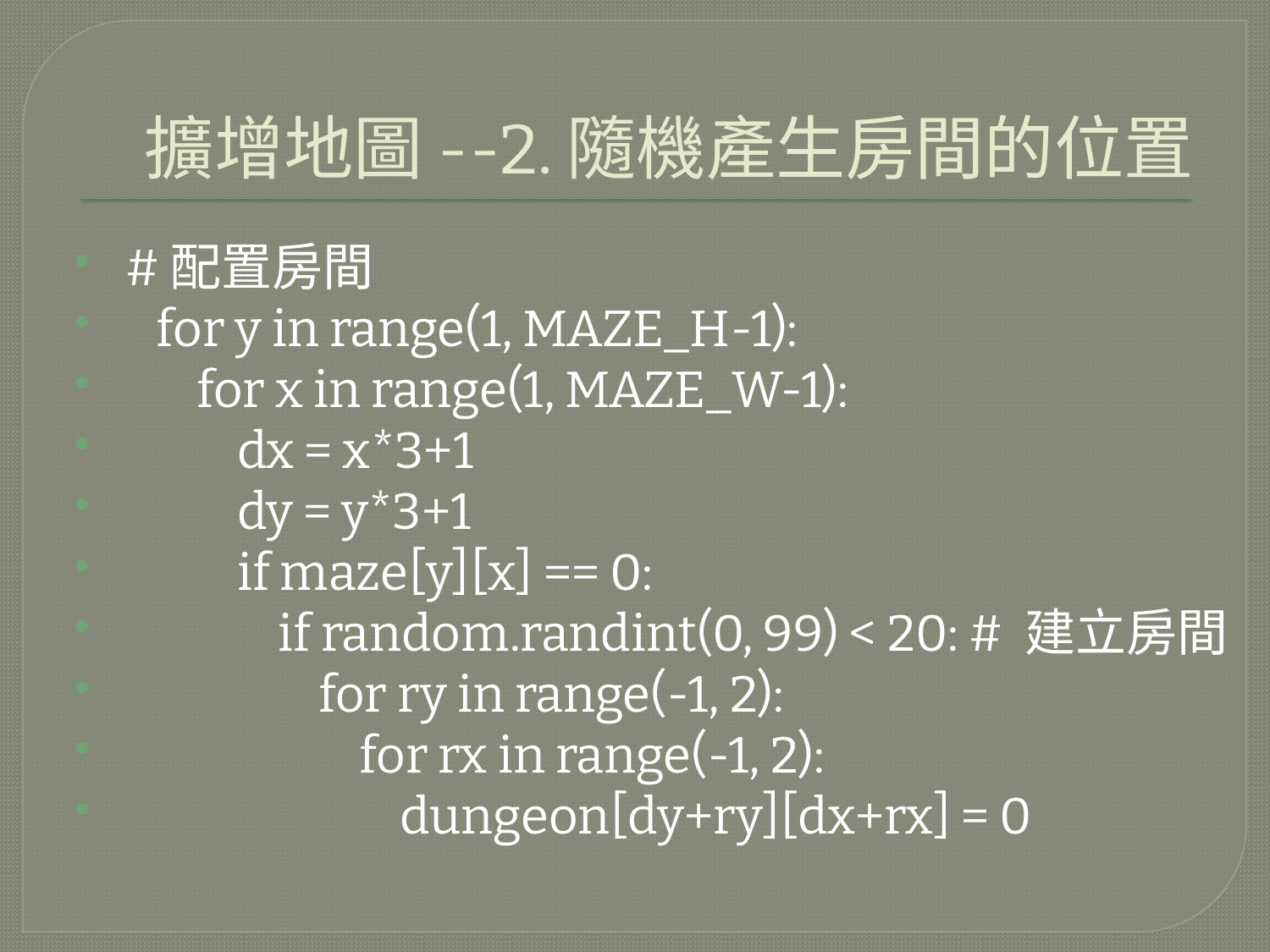

# 擴增地圖--2.隨機產生房間的位置
 #配置房間
    for y in range(1, MAZE_H-1):
        for x in range(1, MAZE_W-1):
            dx = x*3+1
            dy = y*3+1
            if maze[y][x] == 0:
                if random.randint(0, 99) < 20: # 建立房間
                    for ry in range(-1, 2):
                        for rx in range(-1, 2):
                            dungeon[dy+ry][dx+rx] = 0